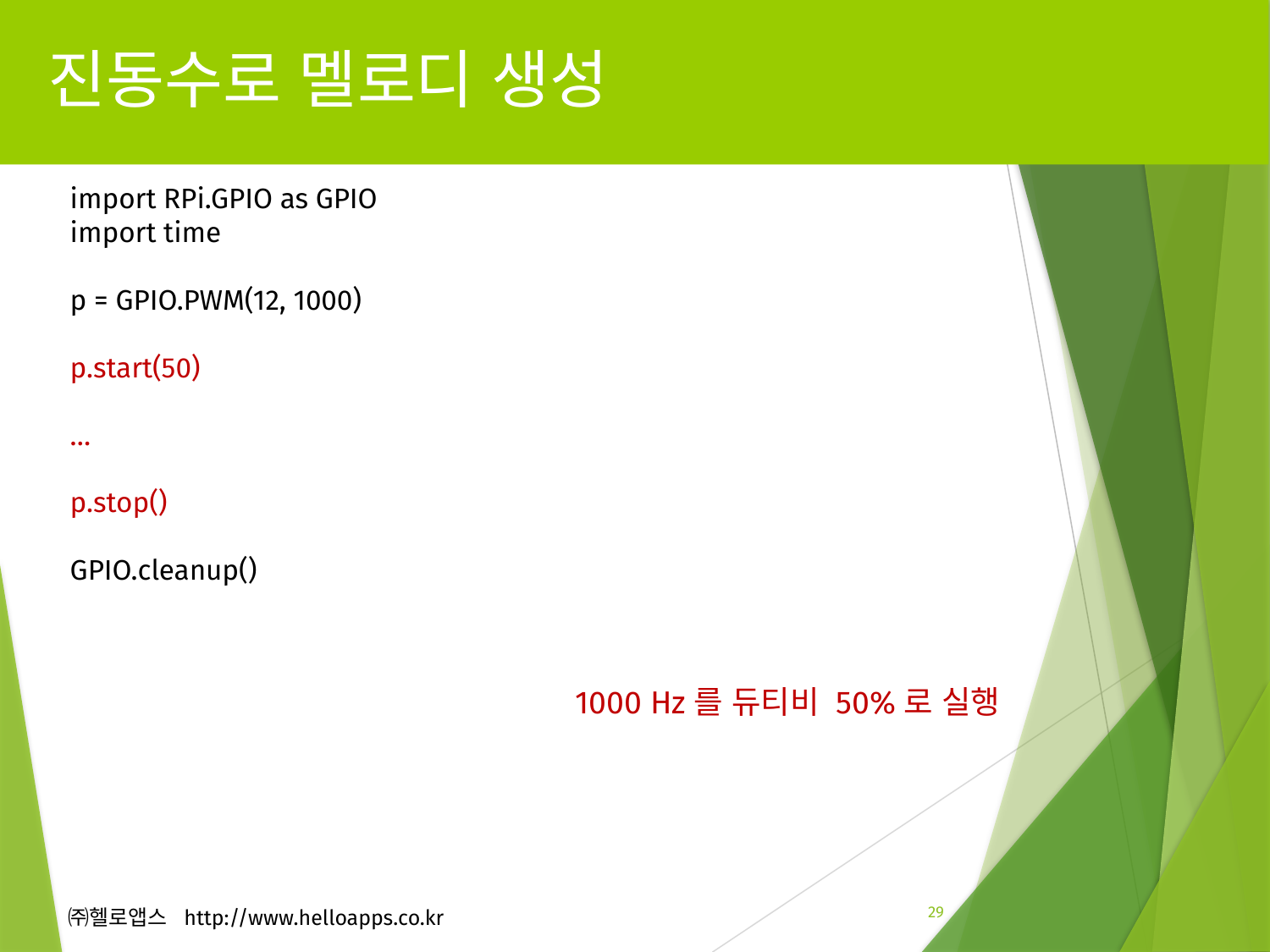

# 진동수로 멜로디 생성
import RPi.GPIO as GPIO
import time

p = GPIO.PWM(12, 1000)

p.start(50)

…

p.stop()

GPIO.cleanup()
1000 Hz를 듀티비 50%로 실행
29